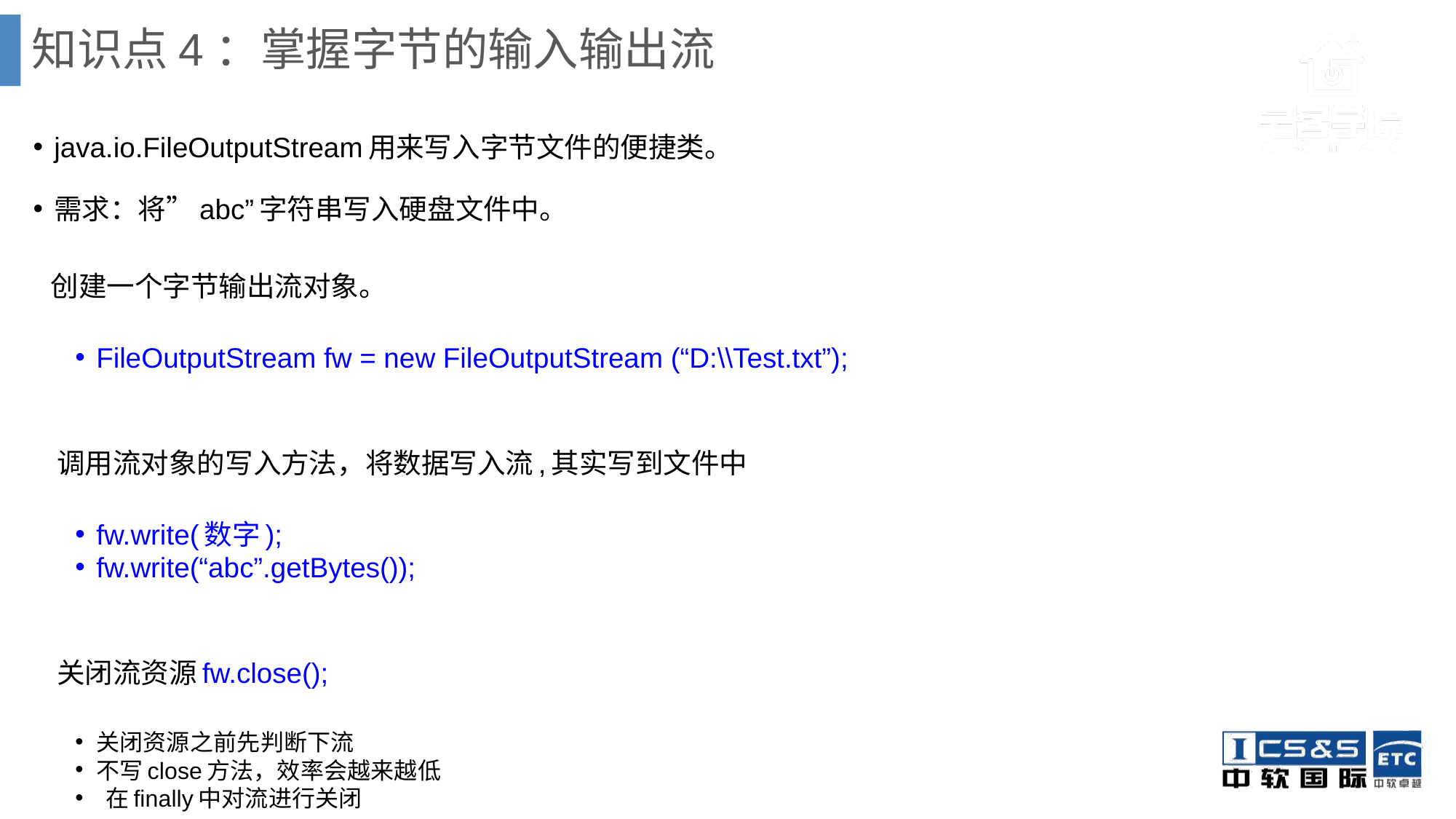

# 知识点4：掌握字节的输入输出流
java.io.FileOutputStream用来写入字节文件的便捷类。
需求：将”abc”字符串写入硬盘文件中。

  创建一个字节输出流对象。

FileOutputStream fw = new FileOutputStream (“D:\\Test.txt”);

   调用流对象的写入方法，将数据写入流,其实写到文件中

fw.write(数字);
fw.write(“abc”.getBytes());

   关闭流资源fw.close();

关闭资源之前先判断下流
不写close方法，效率会越来越低
 在finally中对流进行关闭